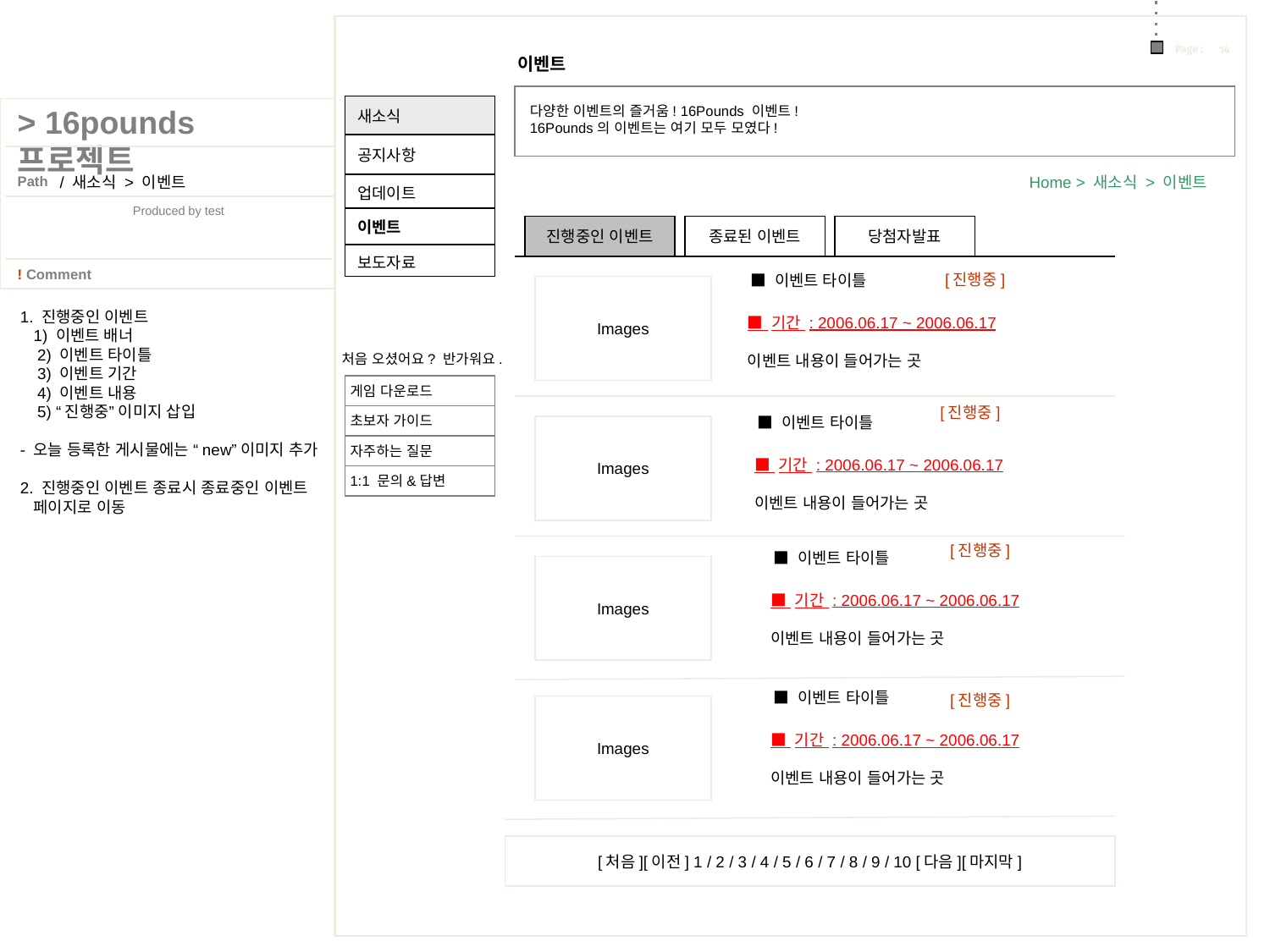

이벤트

| 새소식 |
| --- |
| 공지사항 |
| 업데이트 |
| 이벤트 |
| 보도자료 |
다양한 이벤트의 즐거움! 16Pounds 이벤트!
16Pounds의 이벤트는 여기 모두 모였다!
/ 새소식 > 이벤트
Home > 새소식 > 이벤트
진행중인 이벤트
종료된 이벤트
당첨자발표
[진행중]
■ 이벤트 타이틀
Images

1. 진행중인 이벤트
   1) 이벤트 배너
   2) 이벤트 타이틀
   3) 이벤트 기간
   4) 이벤트 내용
   5) “진행중” 이미지 삽입

- 오늘 등록한 게시물에는 “new”이미지 추가
2. 진행중인 이벤트 종료시 종료중인 이벤트
   페이지로 이동
■ 기간 : 2006.06.17 ~ 2006.06.17

이벤트 내용이 들어가는 곳
처음 오셨어요? 반가워요.
게임 다운로드
[진행중]
초보자 가이드
■ 이벤트 타이틀
Images
자주하는 질문
■ 기간 : 2006.06.17 ~ 2006.06.17

이벤트 내용이 들어가는 곳
1:1 문의&답변
[진행중]
■ 이벤트 타이틀
Images
■ 기간 : 2006.06.17 ~ 2006.06.17

이벤트 내용이 들어가는 곳
■ 이벤트 타이틀
[진행중]
Images
■ 기간 : 2006.06.17 ~ 2006.06.17

이벤트 내용이 들어가는 곳
[처음][이전] 1 / 2 / 3 / 4 / 5 / 6 / 7 / 8 / 9 / 10 [다음][마지막]